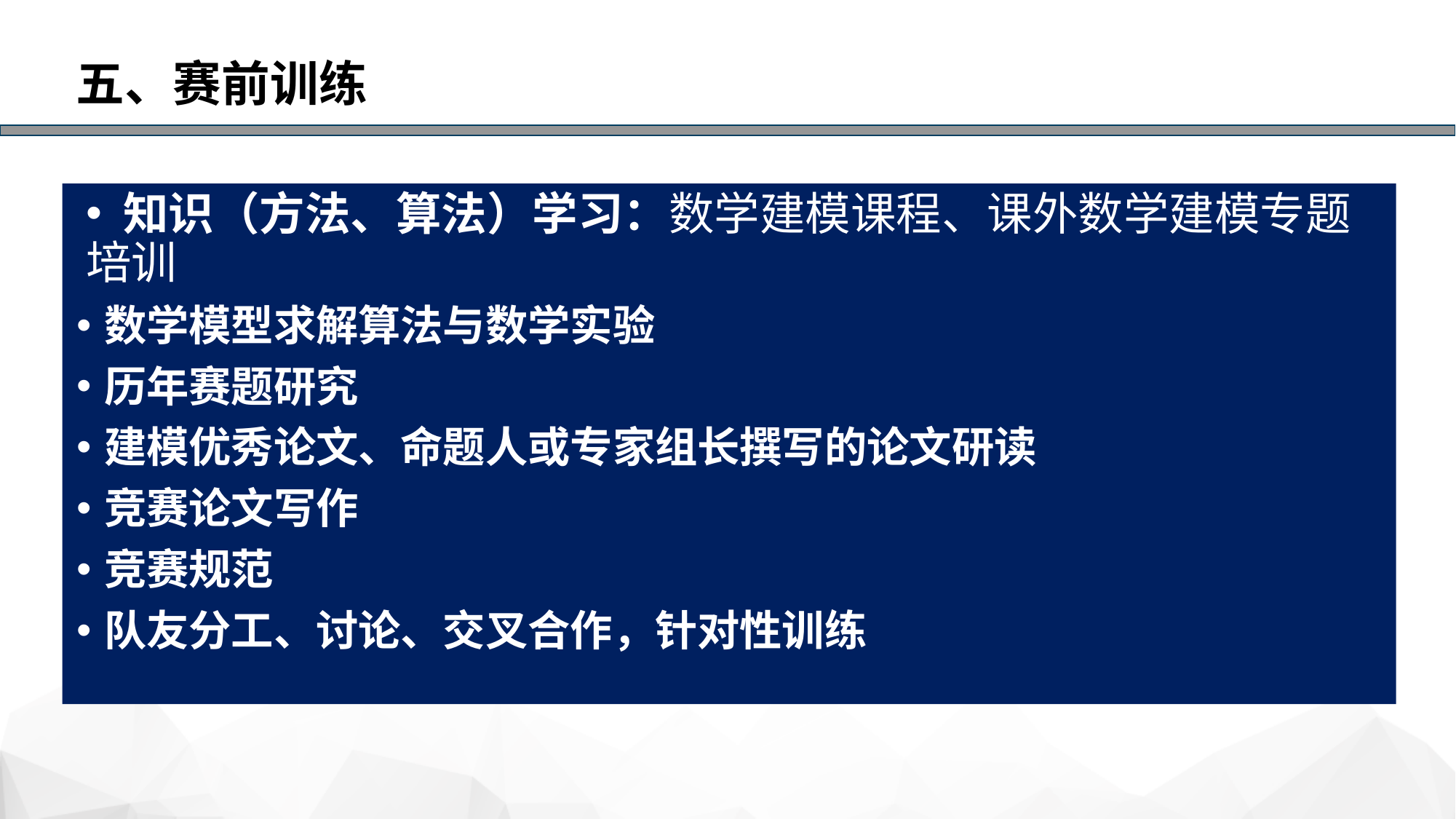

# 五、赛前训练

 知识（方法、算法）学习：数学建模课程、课外数学建模专题培训
数学模型求解算法与数学实验
历年赛题研究
建模优秀论文、命题人或专家组长撰写的论文研读
竞赛论文写作
竞赛规范
队友分工、讨论、交叉合作，针对性训练